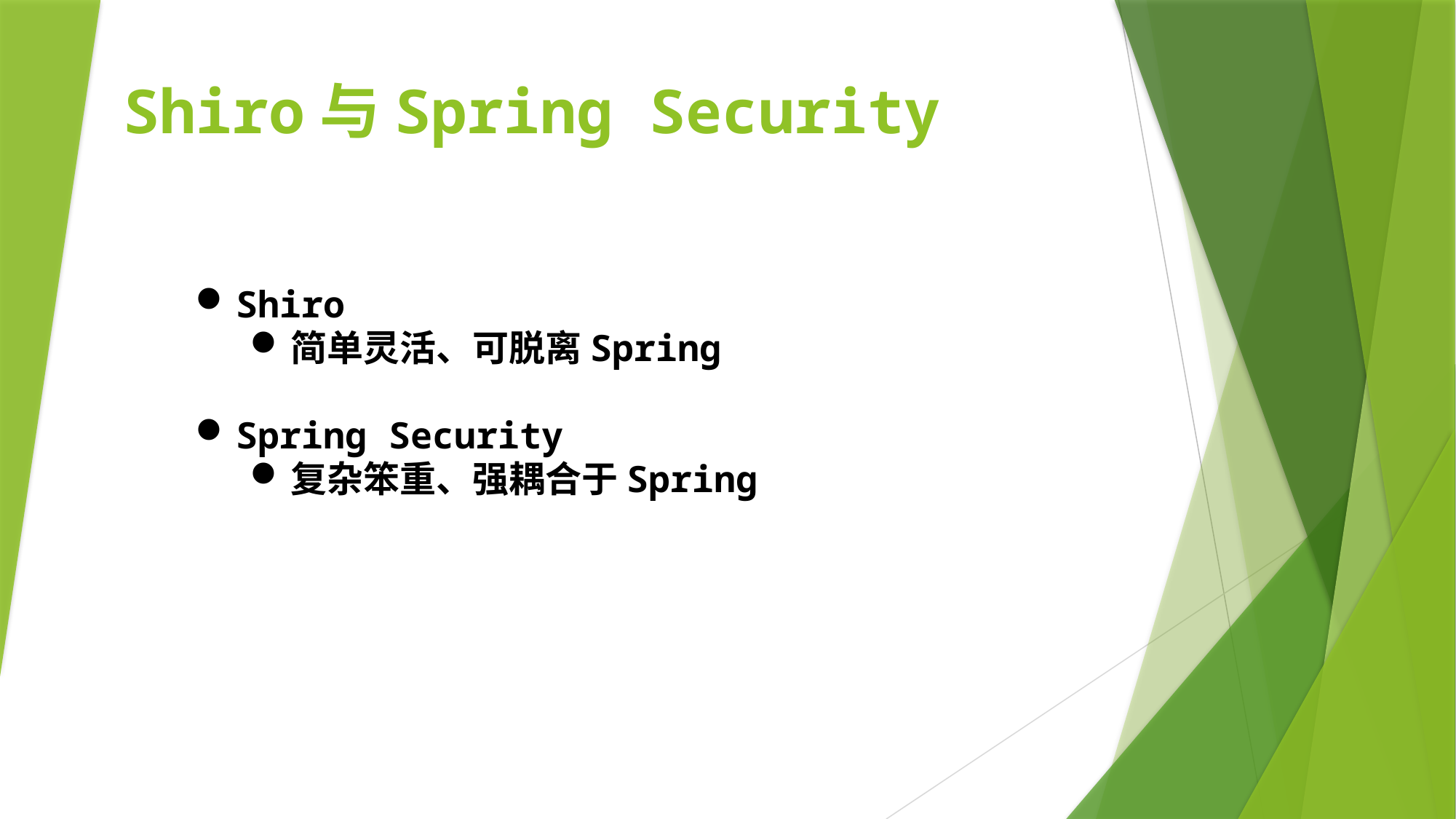

Shiro与Spring Security
Shiro
简单灵活、可脱离Spring

Spring Security
复杂笨重、强耦合于Spring